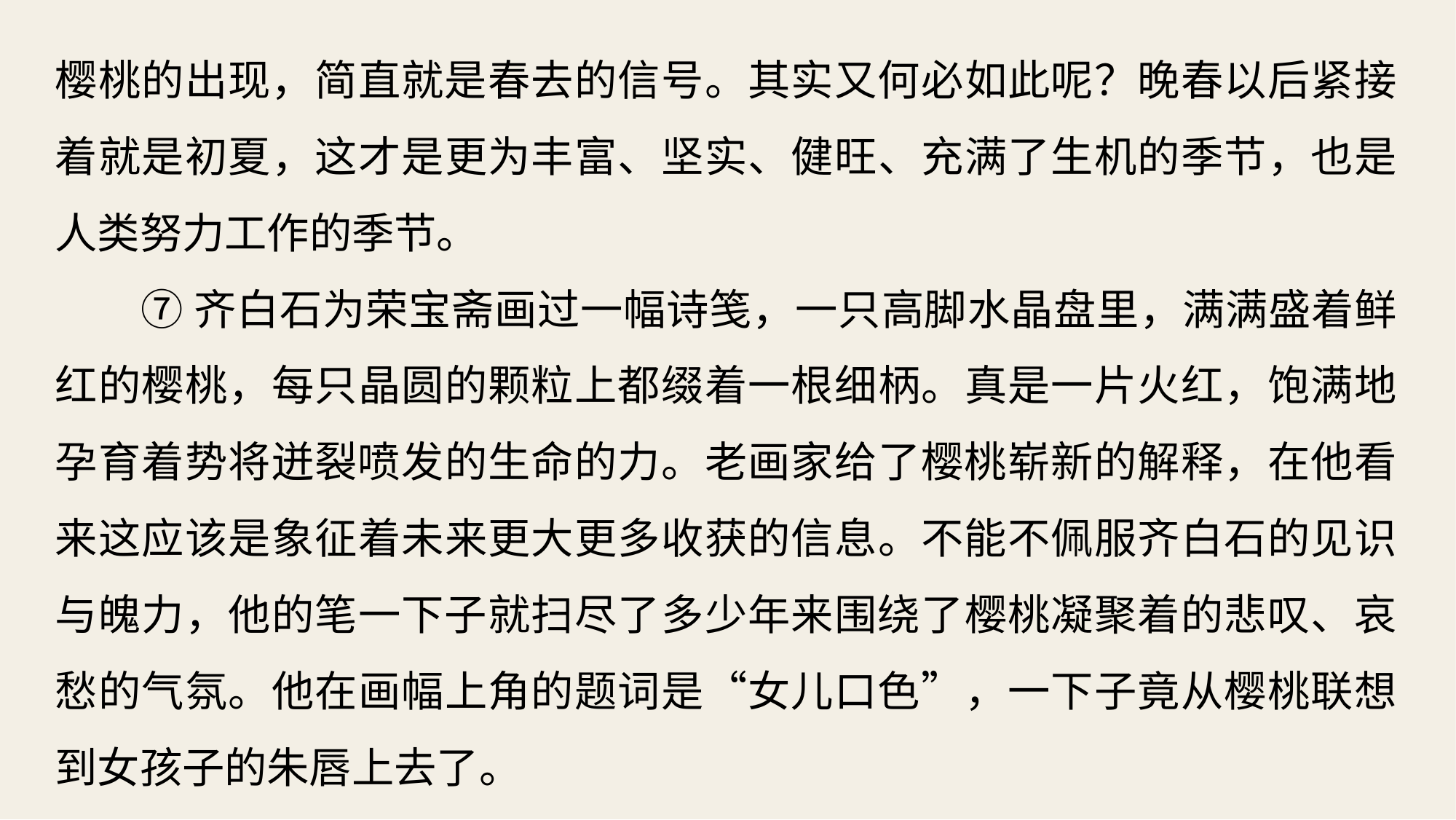

樱桃的出现，简直就是春去的信号。其实又何必如此呢？晚春以后紧接着就是初夏，这才是更为丰富、坚实、健旺、充满了生机的季节，也是人类努力工作的季节。
⑦齐白石为荣宝斋画过一幅诗笺，一只高脚水晶盘里，满满盛着鲜红的樱桃，每只晶圆的颗粒上都缀着一根细柄。真是一片火红，饱满地孕育着势将迸裂喷发的生命的力。老画家给了樱桃崭新的解释，在他看来这应该是象征着未来更大更多收获的信息。不能不佩服齐白石的见识与魄力，他的笔一下子就扫尽了多少年来围绕了樱桃凝聚着的悲叹、哀愁的气氛。他在画幅上角的题词是“女儿口色”，一下子竟从樱桃联想到女孩子的朱唇上去了。